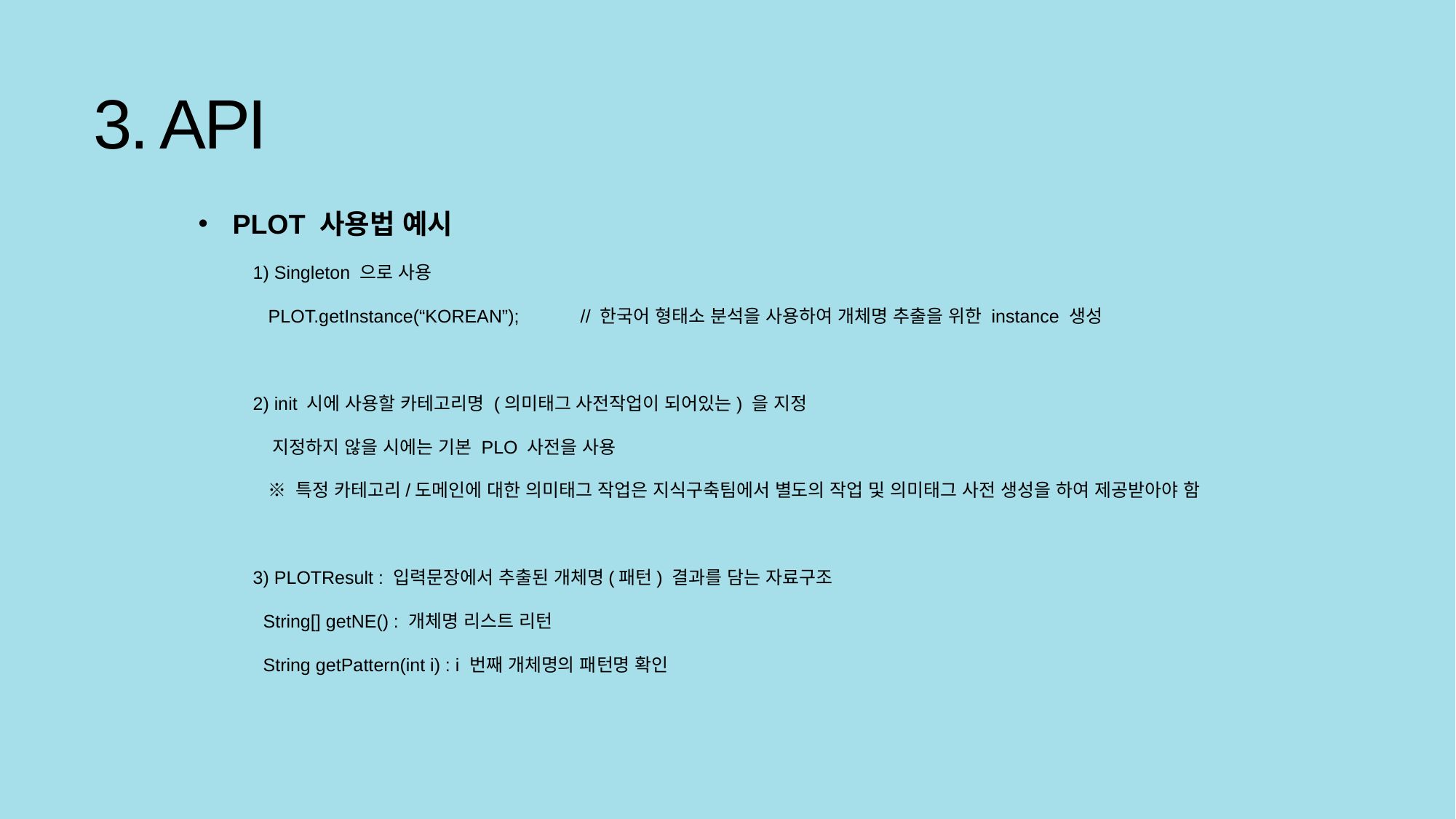

3. API
PLOT 사용법 예시
1) Singleton 으로 사용
   PLOT.getInstance(“KOREAN”);	// 한국어 형태소 분석을 사용하여 개체명 추출을 위한 instance 생성

2) init 시에 사용할 카테고리명 (의미태그 사전작업이 되어있는) 을 지정
   지정하지 않을 시에는 기본 PLO 사전을 사용
   ※ 특정 카테고리/도메인에 대한 의미태그 작업은 지식구축팀에서 별도의 작업 및 의미태그 사전 생성을 하여 제공받아야 함

3) PLOTResult : 입력문장에서 추출된 개체명(패턴) 결과를 담는 자료구조
  String[] getNE() : 개체명 리스트 리턴
  String getPattern(int i) : i 번째 개체명의 패턴명 확인